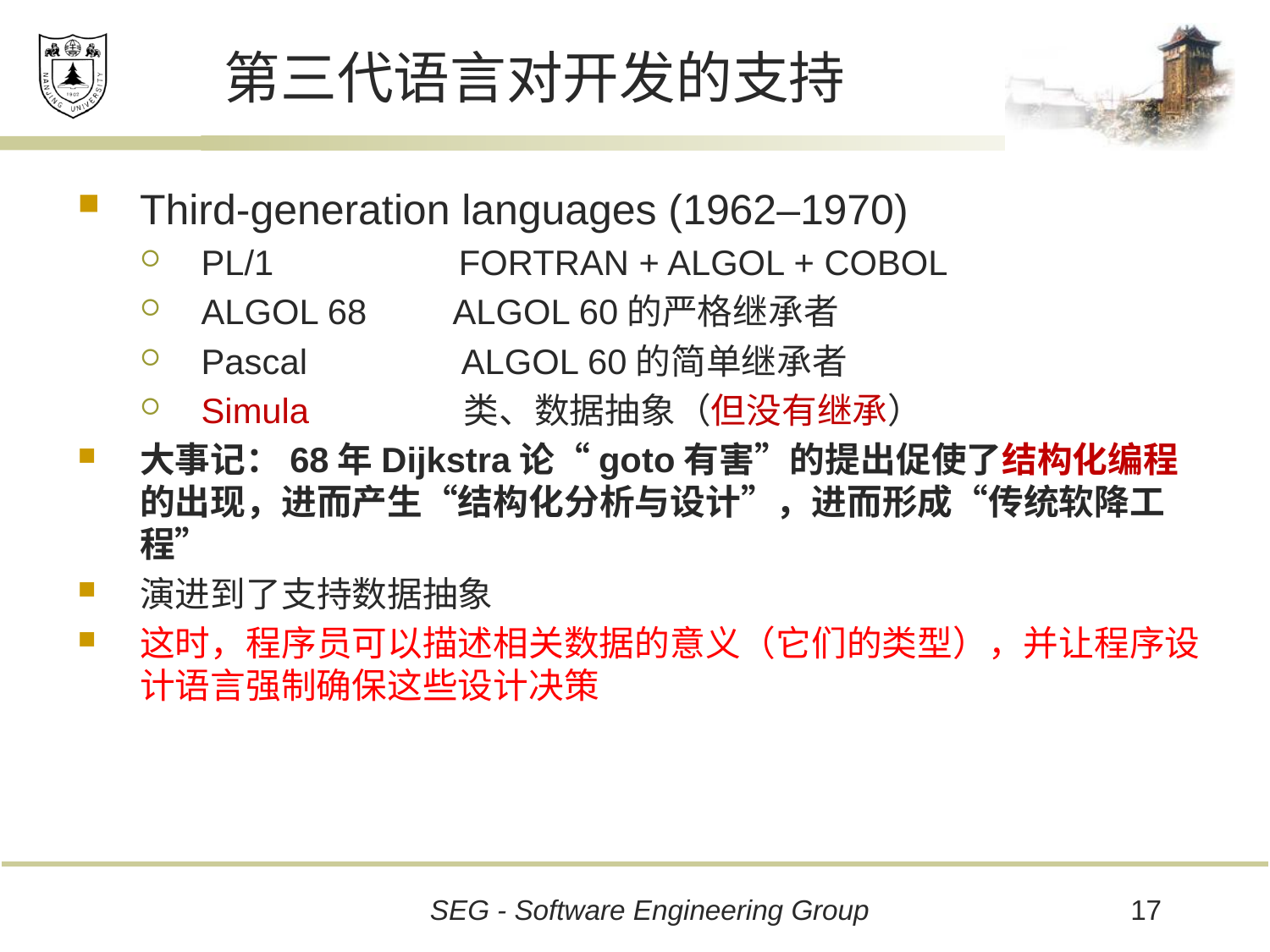

# 第三代语言对开发的支持
Third-generation languages (1962–1970)
PL/1                   FORTRAN + ALGOL + COBOL
ALGOL 68         ALGOL 60的严格继承者
Pascal                ALGOL 60的简单继承者
Simula               类、数据抽象（但没有继承）
大事记：68年Dijkstra论“goto有害”的提出促使了结构化编程的出现，进而产生“结构化分析与设计”，进而形成“传统软降工程”
演进到了支持数据抽象
这时，程序员可以描述相关数据的意义（它们的类型），并让程序设计语言强制确保这些设计决策
17
SEG - Software Engineering Group